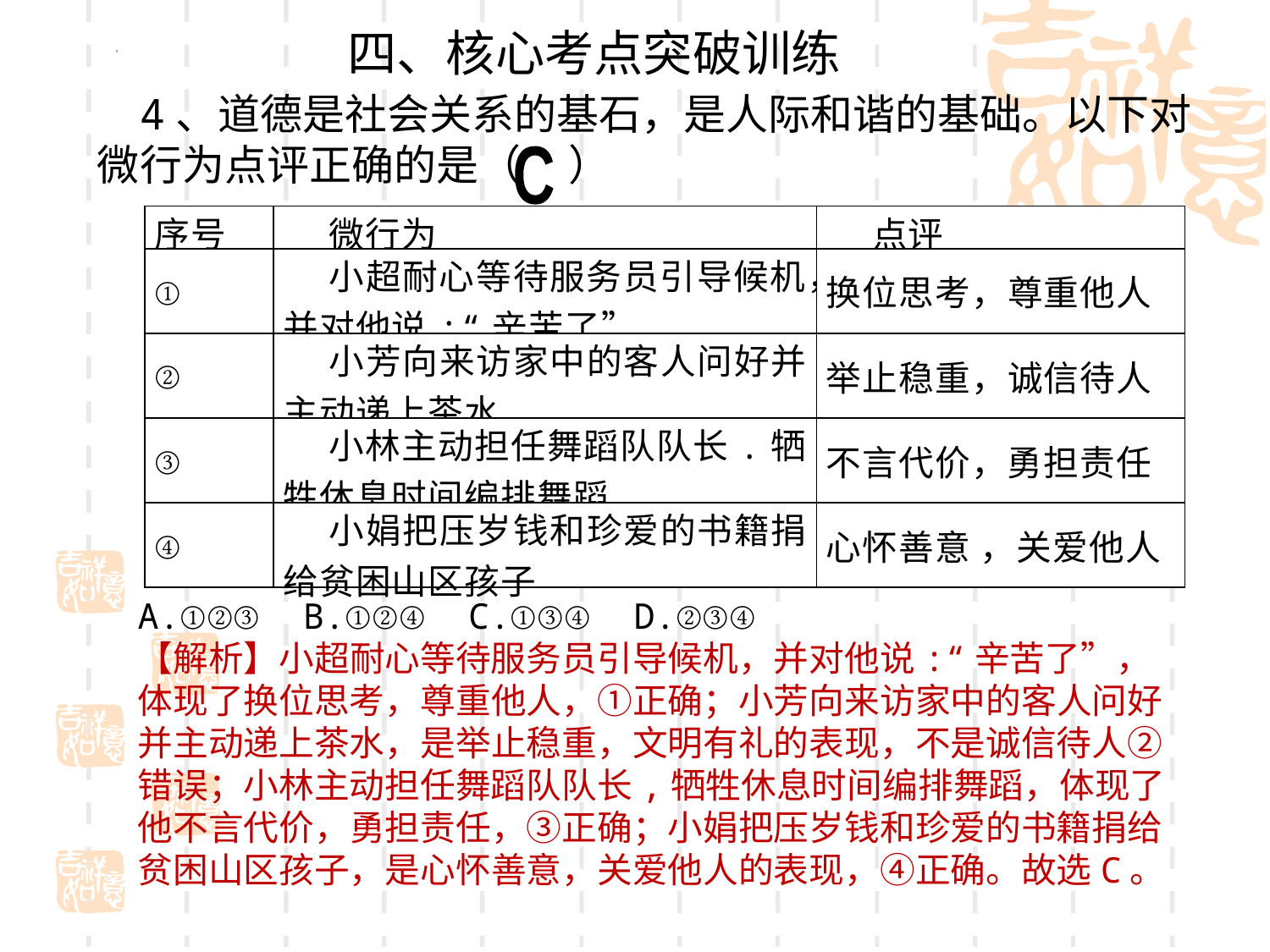

四、核心考点突破训练
4、道德是社会关系的基石，是人际和谐的基础。以下对微行为点评正确的是（     ）
C
| 序号 | 微行为 | 点评 |
| --- | --- | --- |
| ① | 小超耐心等待服务员引导候机，并对他说:“辛苦了” | 换位思考，尊重他人 |
| ② | 小芳向来访家中的客人问好并主动递上茶水 | 举止稳重，诚信待人 |
| ③ | 小林主动担任舞蹈队队长.牺牲休息时间编排舞蹈 | 不言代价，勇担责任 |
| ④ | 小娟把压岁钱和珍爱的书籍捐给贫困山区孩子 | 心怀善意 ，关爱他人 |
A.①②③  B.①②④  C.①③④  D.②③④
【解析】小超耐心等待服务员引导候机，并对他说:“辛苦了”，体现了换位思考，尊重他人，①正确；小芳向来访家中的客人问好并主动递上茶水，是举止稳重，文明有礼的表现，不是诚信待人②错误；小林主动担任舞蹈队队长,牺牲休息时间编排舞蹈，体现了他不言代价，勇担责任，③正确；小娟把压岁钱和珍爱的书籍捐给贫困山区孩子，是心怀善意，关爱他人的表现，④正确。故选C。